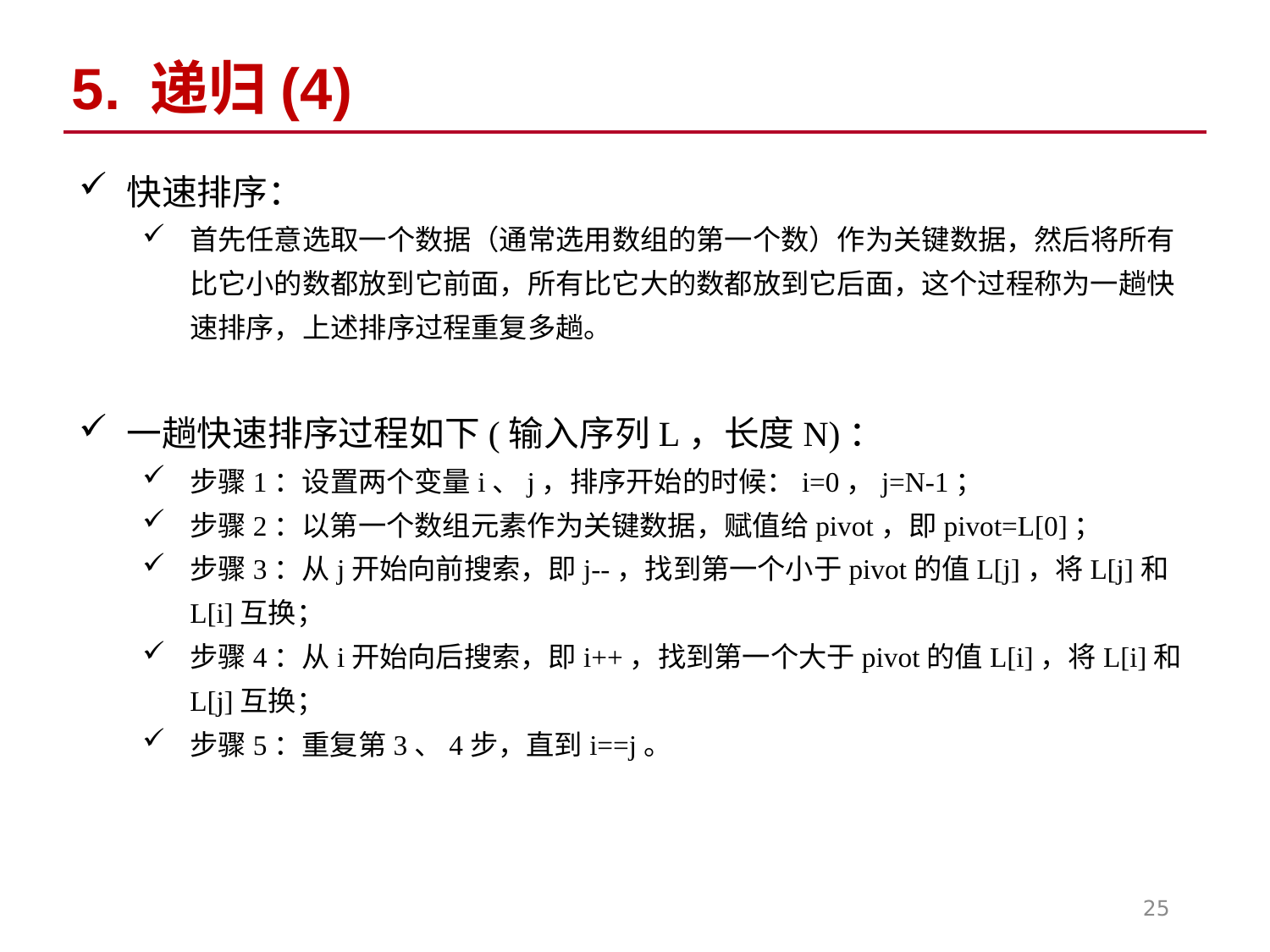

5. 递归(4)
快速排序：
首先任意选取一个数据（通常选用数组的第一个数）作为关键数据，然后将所有比它小的数都放到它前面，所有比它大的数都放到它后面，这个过程称为一趟快速排序，上述排序过程重复多趟。

一趟快速排序过程如下(输入序列L，长度N)：
步骤1：设置两个变量i、j，排序开始的时候：i=0，j=N-1；
步骤2：以第一个数组元素作为关键数据，赋值给pivot，即pivot=L[0]；
步骤3：从j开始向前搜索，即j--，找到第一个小于pivot的值L[j]，将L[j]和L[i]互换；
步骤4：从i开始向后搜索，即i++，找到第一个大于pivot的值L[i]，将L[i]和L[j]互换；
步骤5：重复第3、4步，直到i==j。
25